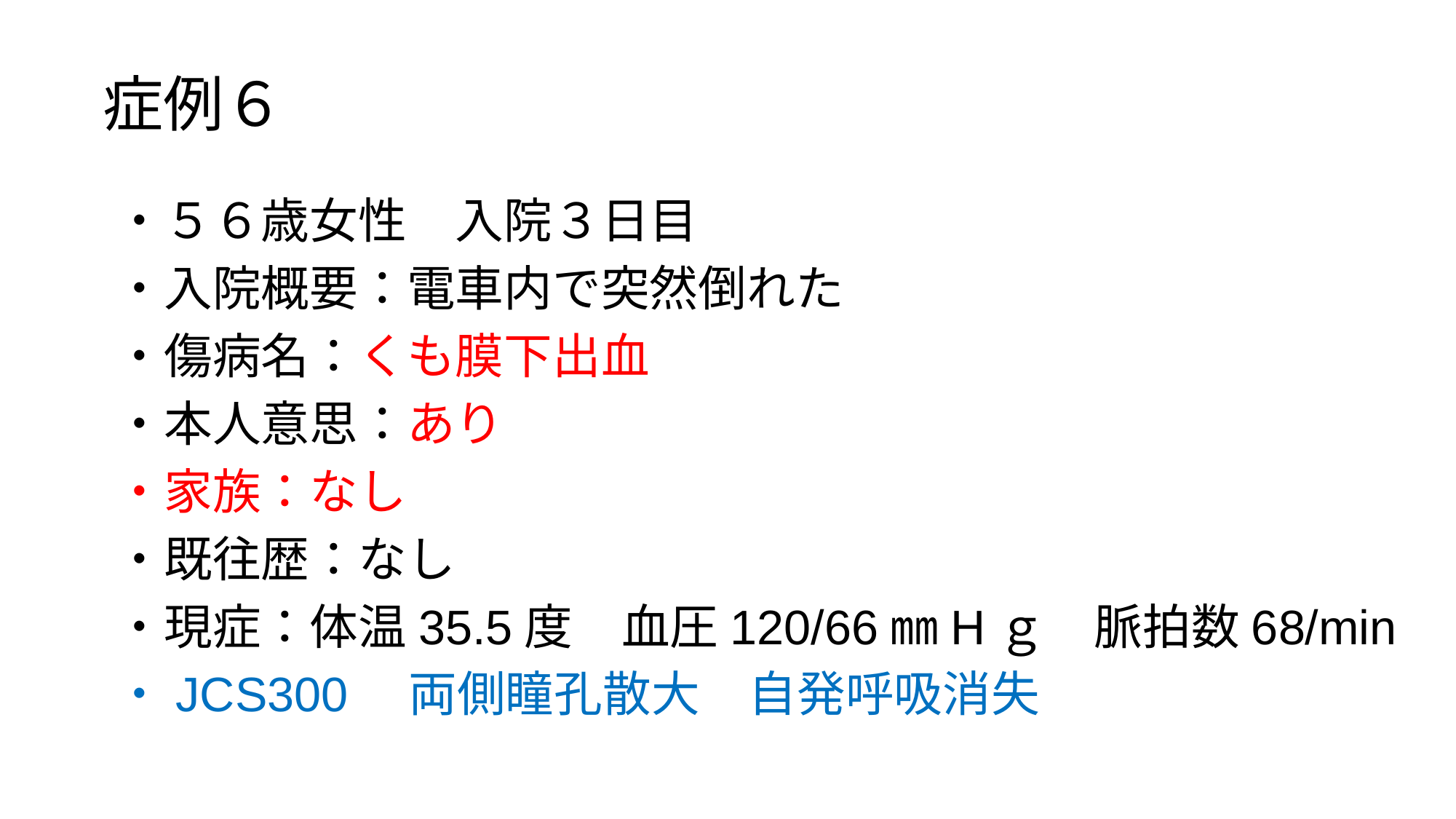

# 症例６
・５６歳女性　入院３日目
・入院概要：電車内で突然倒れた
・傷病名：くも膜下出血
・本人意思：あり
・家族：なし
・既往歴：なし
・現症：体温35.5度　血圧120/66㎜Hｇ　脈拍数68/min
・JCS300　両側瞳孔散大　自発呼吸消失